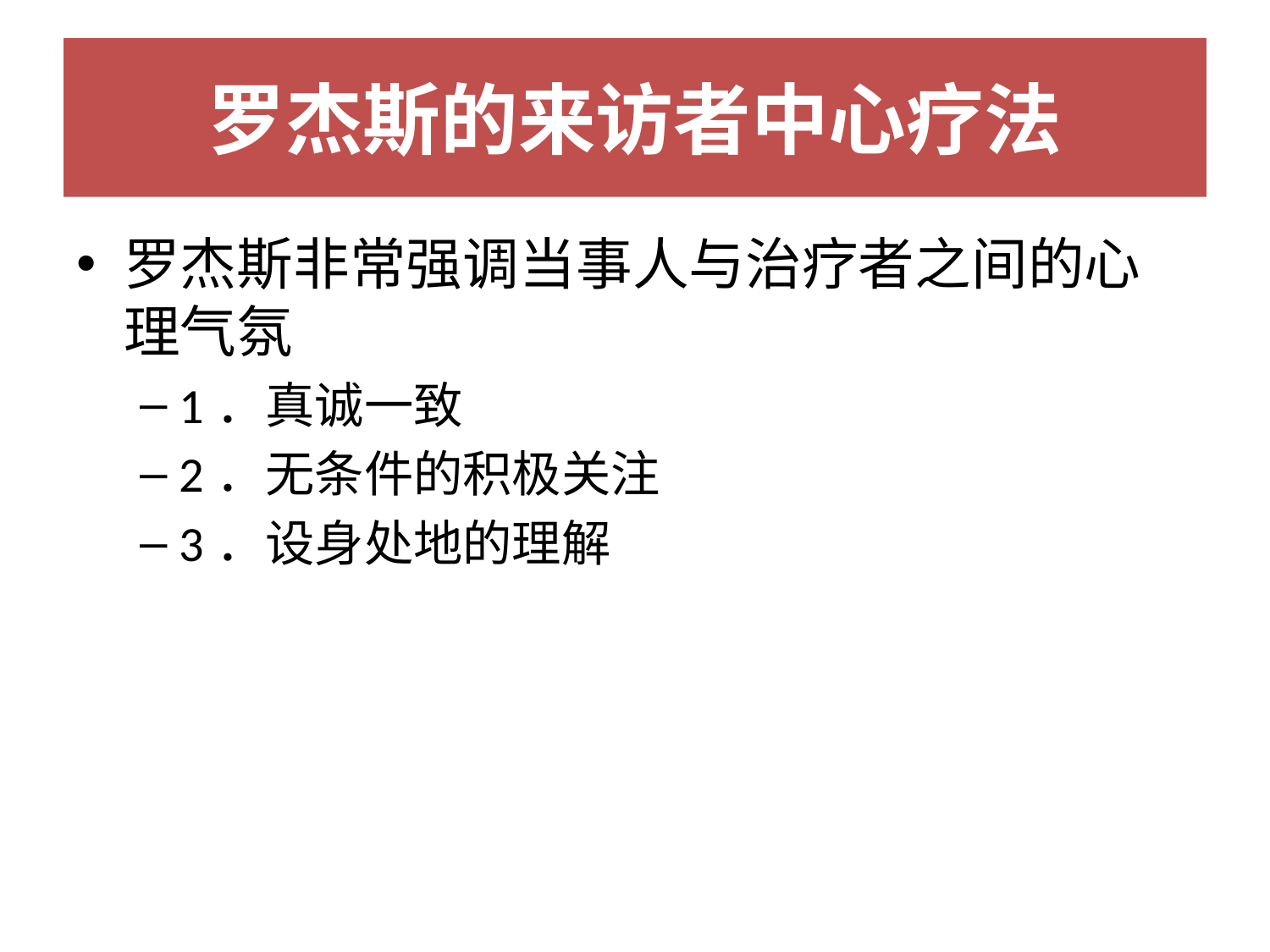

# 罗杰斯的来访者中心疗法
罗杰斯非常强调当事人与治疗者之间的心理气氛
1．真诚一致
2．无条件的积极关注
3．设身处地的理解